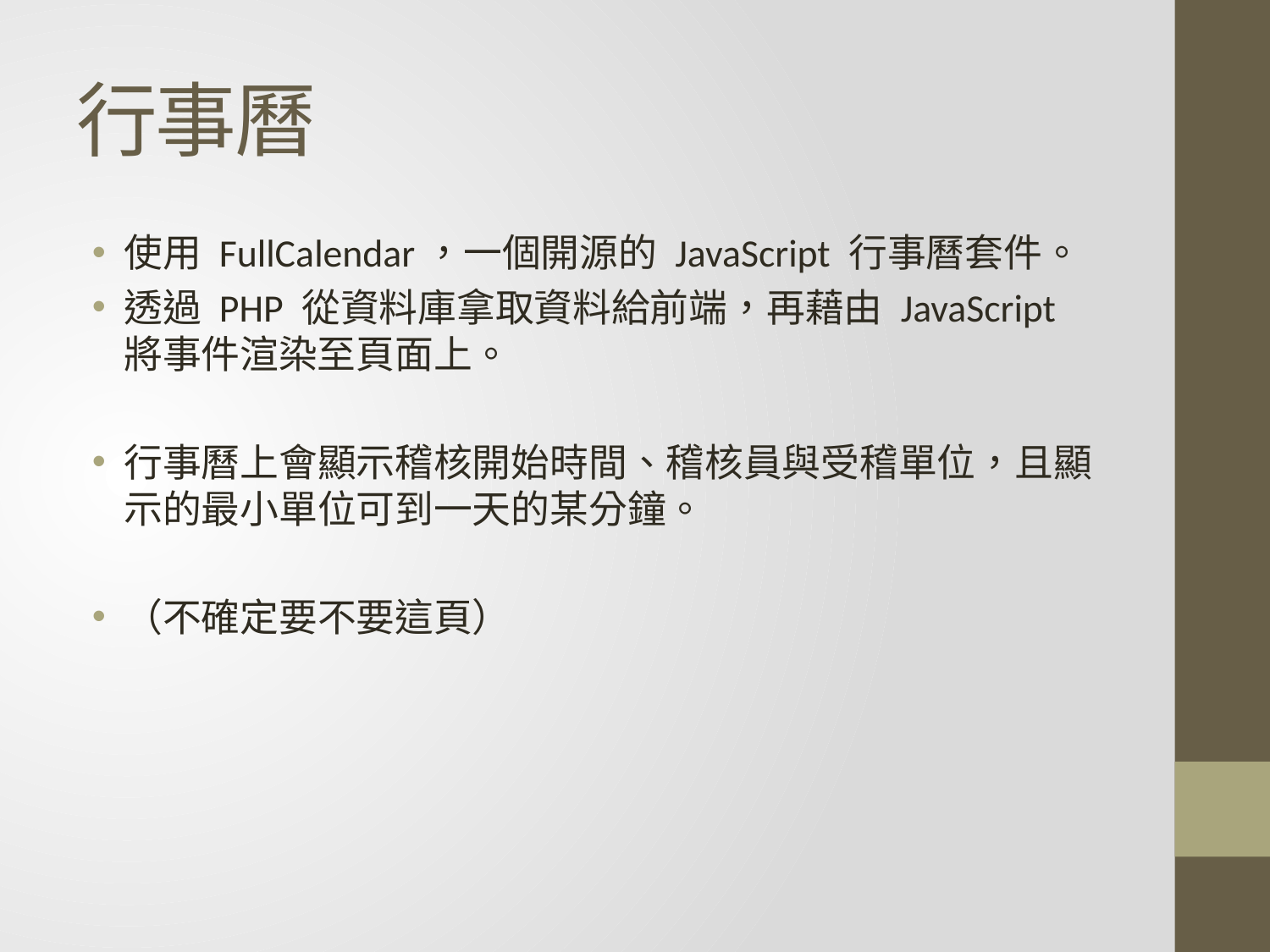

# 行事曆
使用 FullCalendar，一個開源的 JavaScript 行事曆套件。
透過 PHP 從資料庫拿取資料給前端，再藉由 JavaScript 將事件渲染至頁面上。

行事曆上會顯示稽核開始時間、稽核員與受稽單位，且顯示的最小單位可到一天的某分鐘。

（不確定要不要這頁）